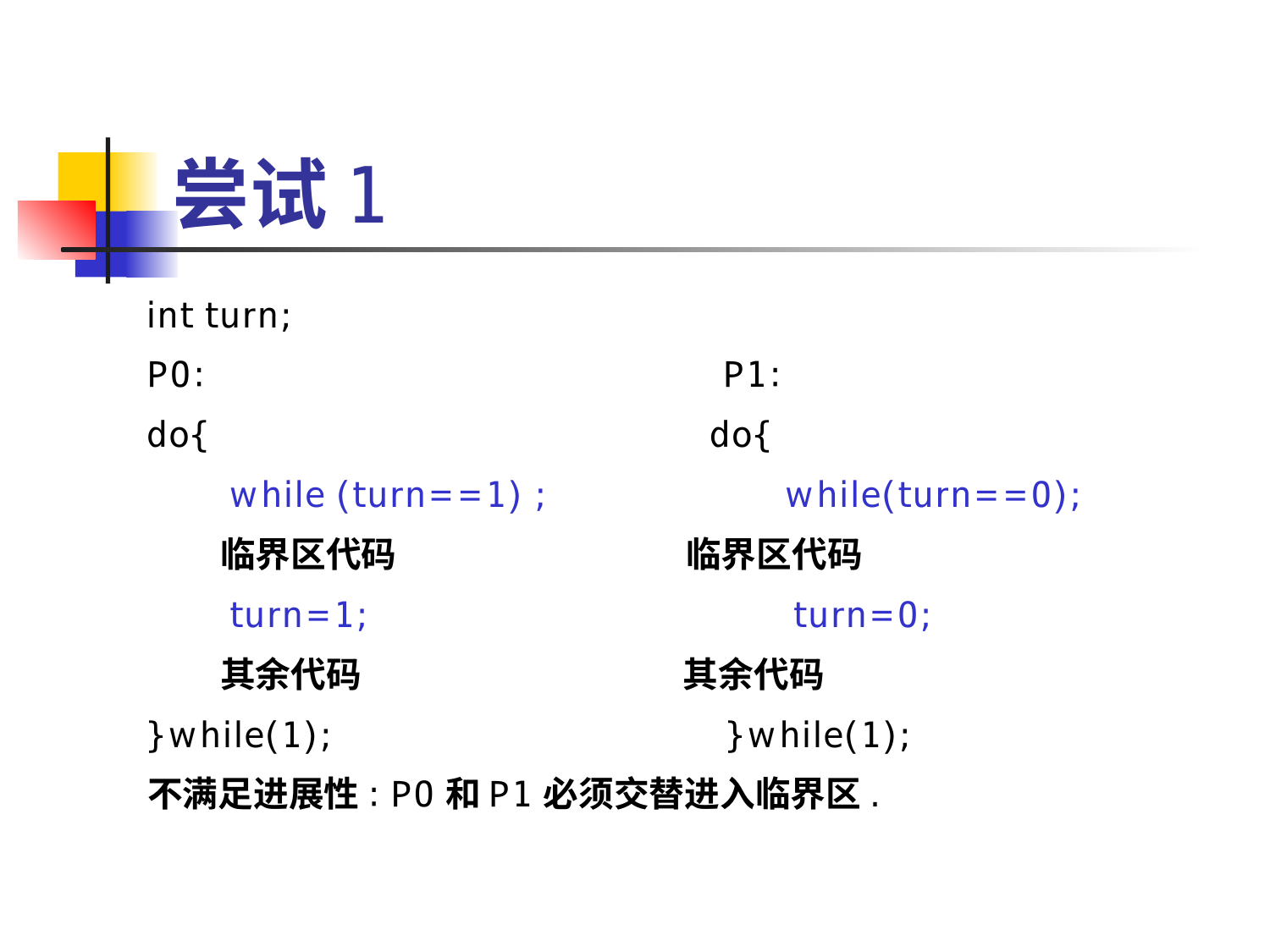

# 尝试1
int turn;
P0:                                                  P1:
do{                                                do{
        while (turn==1) ;                       while(turn==0);
        临界区代码                                    临界区代码
        turn=1;                                         turn=0;
        其余代码                                        其余代码
}while(1);                                      }while(1);
不满足进展性: P0和P1必须交替进入临界区.